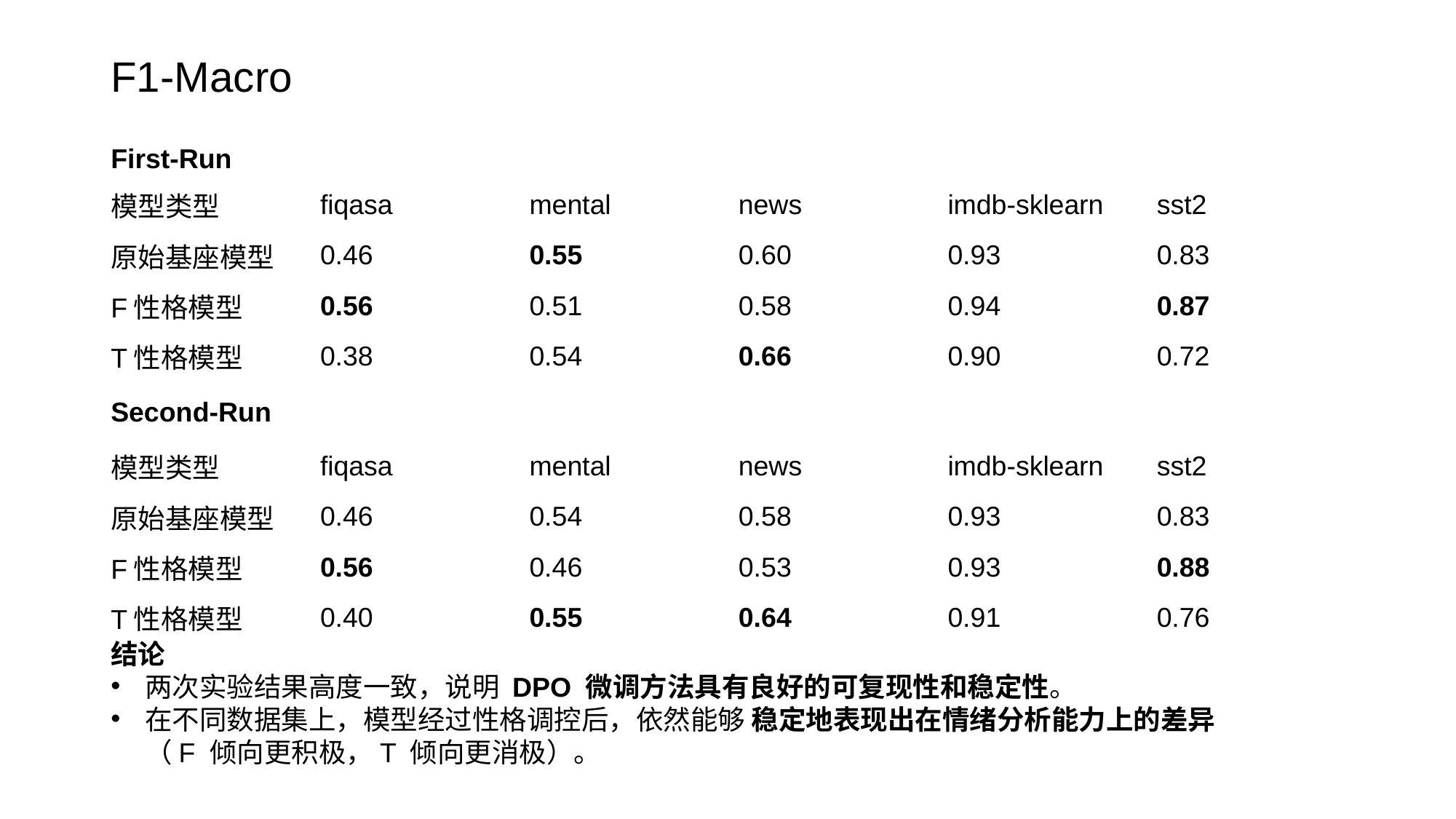

# F1-Macro
First-Run
| 模型类型 | fiqasa | mental | news | imdb-sklearn | sst2 |
| --- | --- | --- | --- | --- | --- |
| 原始基座模型 | 0.46 | 0.55 | 0.60 | 0.93 | 0.83 |
| F性格模型 | 0.56 | 0.51 | 0.58 | 0.94 | 0.87 |
| T性格模型 | 0.38 | 0.54 | 0.66 | 0.90 | 0.72 |
Second-Run
| 模型类型 | fiqasa | mental | news | imdb-sklearn | sst2 |
| --- | --- | --- | --- | --- | --- |
| 原始基座模型 | 0.46 | 0.54 | 0.58 | 0.93 | 0.83 |
| F性格模型 | 0.56 | 0.46 | 0.53 | 0.93 | 0.88 |
| T性格模型 | 0.40 | 0.55 | 0.64 | 0.91 | 0.76 |
结论
两次实验结果高度一致，说明 DPO 微调方法具有良好的可复现性和稳定性。
在不同数据集上，模型经过性格调控后，依然能够 稳定地表现出在情绪分析能力上的差异（F 倾向更积极，T 倾向更消极）。